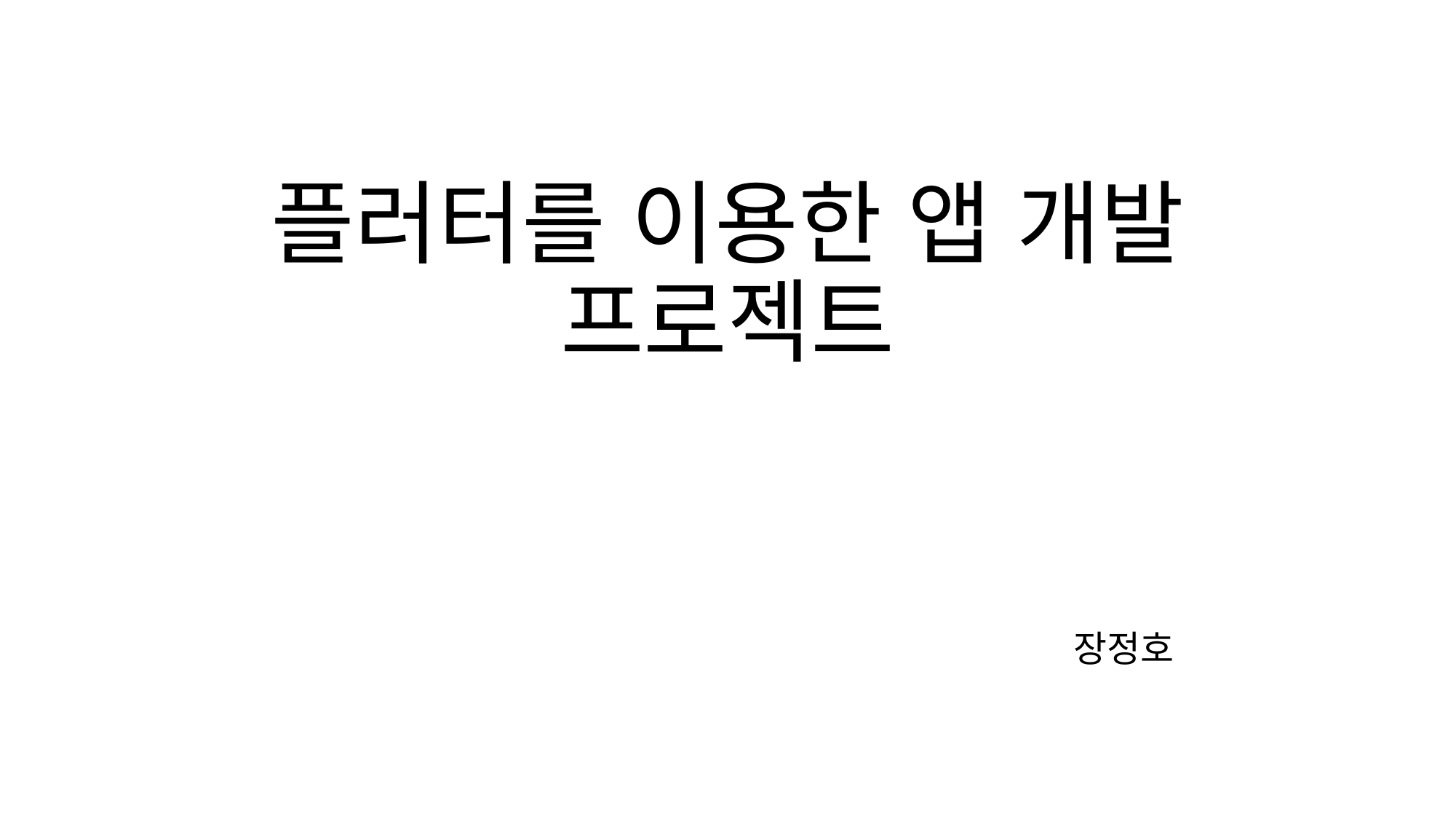

# 플러터를 이용한 앱 개발 프로젝트
장정호